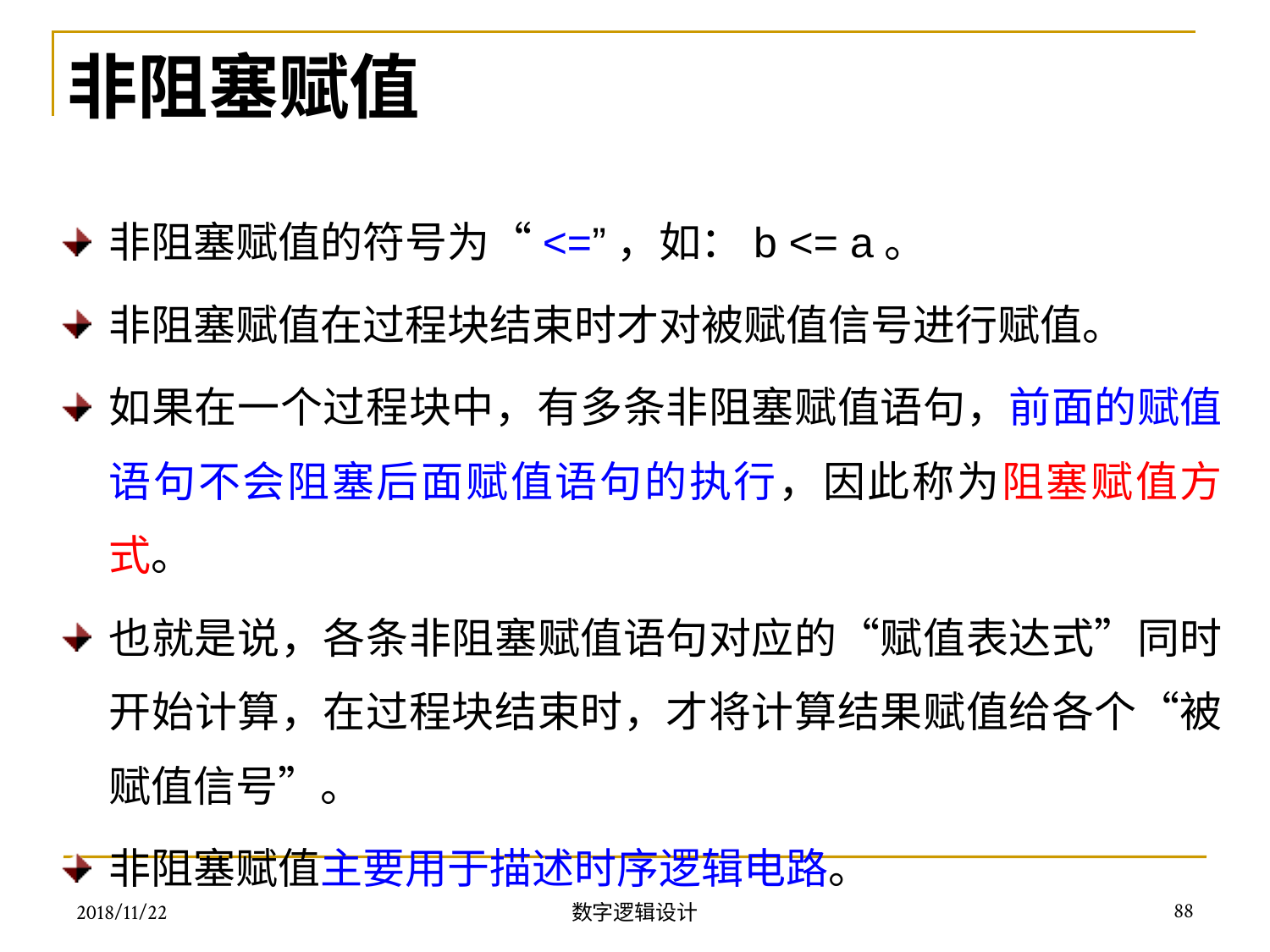

非阻塞赋值
非阻塞赋值的符号为“<=”，如：b <= a。
非阻塞赋值在过程块结束时才对被赋值信号进行赋值。
如果在一个过程块中，有多条非阻塞赋值语句，前面的赋值语句不会阻塞后面赋值语句的执行，因此称为阻塞赋值方式。
也就是说，各条非阻塞赋值语句对应的“赋值表达式”同时开始计算，在过程块结束时，才将计算结果赋值给各个“被赋值信号”。
非阻塞赋值主要用于描述时序逻辑电路。
2018/11/22
88
数字逻辑设计